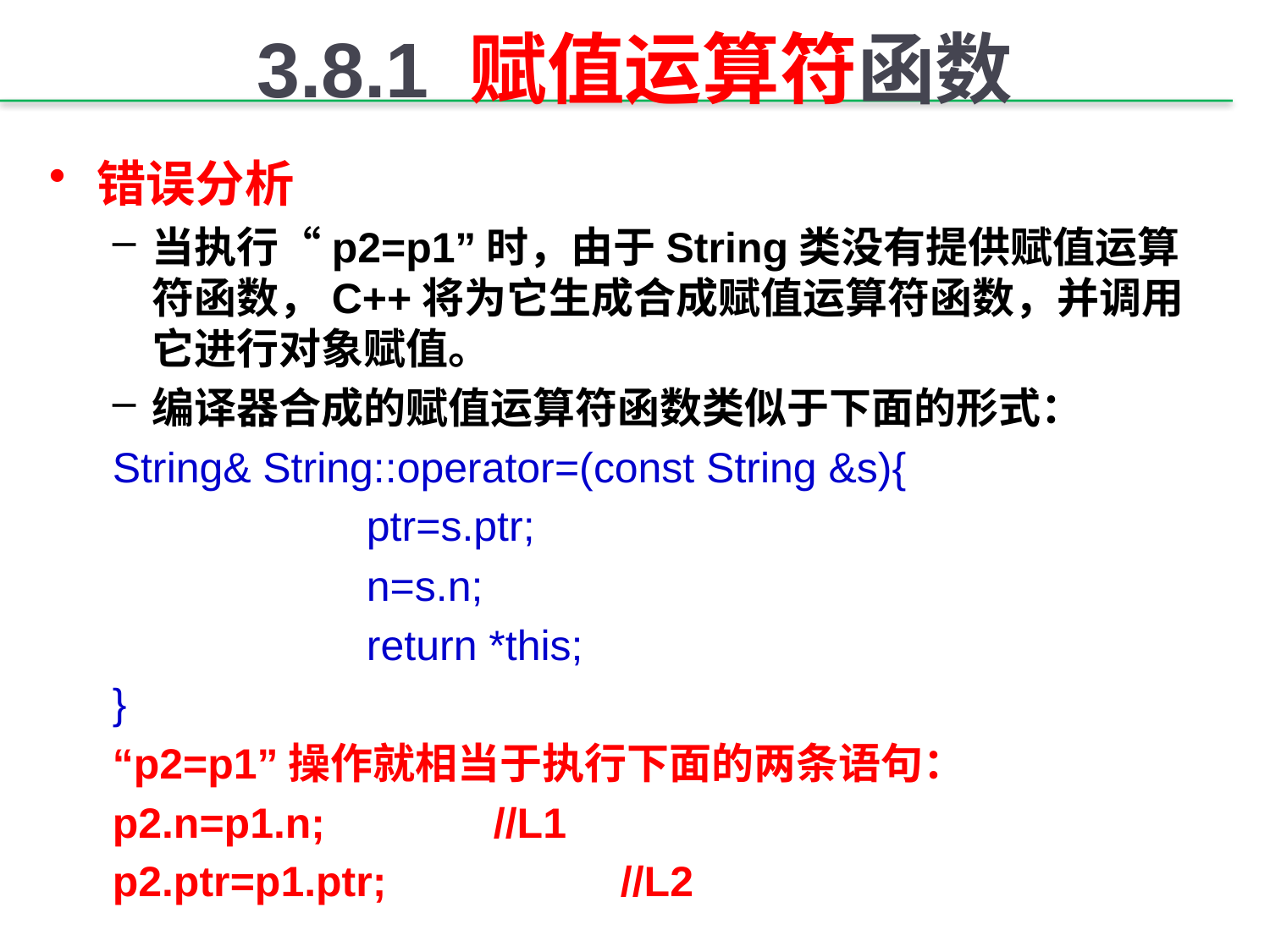

# 3.8.1 赋值运算符函数
错误分析
当执行“p2=p1”时，由于String类没有提供赋值运算符函数，C++将为它生成合成赋值运算符函数，并调用它进行对象赋值。
编译器合成的赋值运算符函数类似于下面的形式：
String& String::operator=(const String &s){
		ptr=s.ptr;
		n=s.n;
		return *this;
}
“p2=p1”操作就相当于执行下面的两条语句：
p2.n=p1.n;            	//L1
p2.ptr=p1.ptr;         	//L2